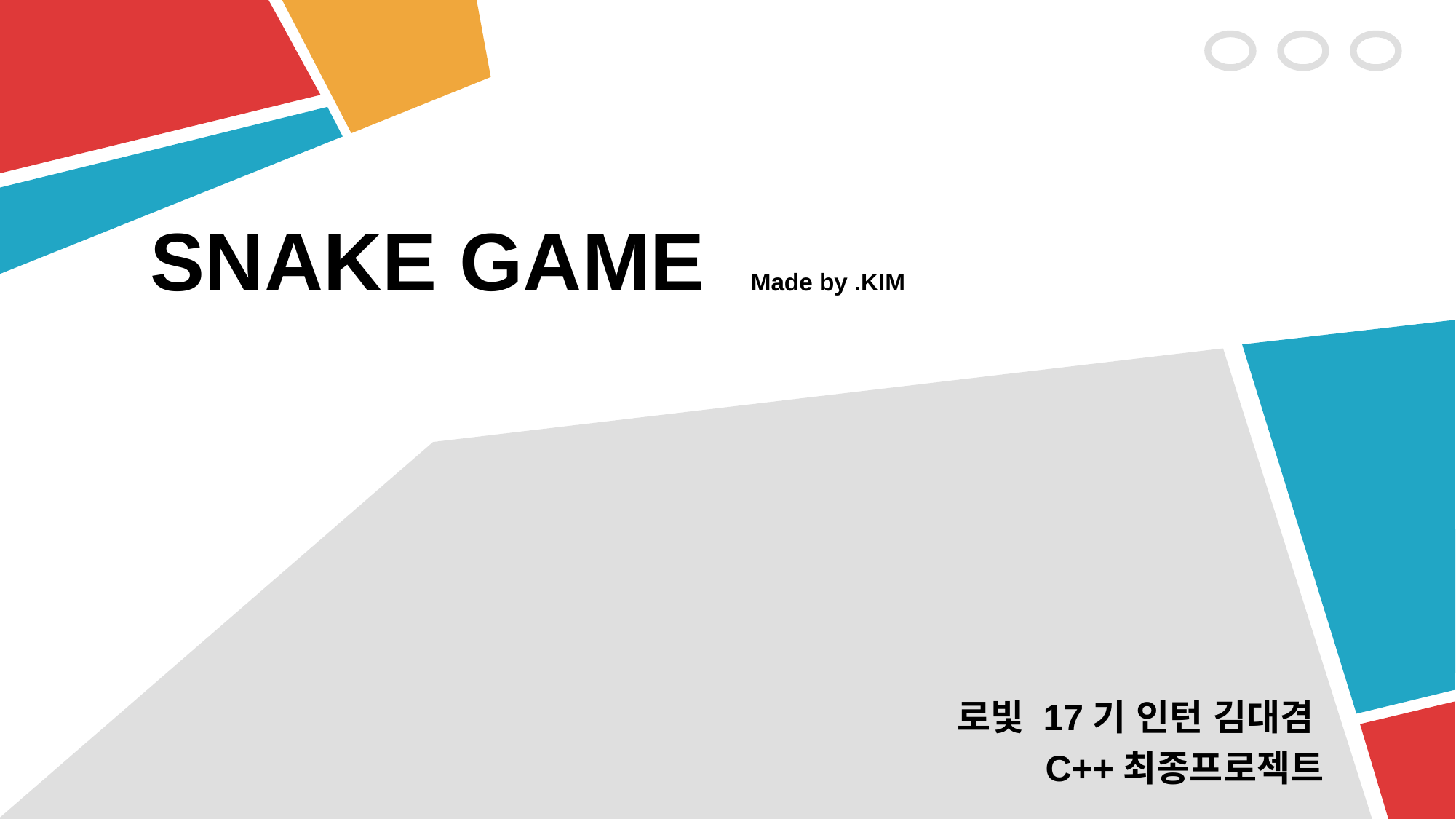

# SNAKE GAME  Made by .KIM
로빛 17기 인턴 김대겸
C++최종프로젝트